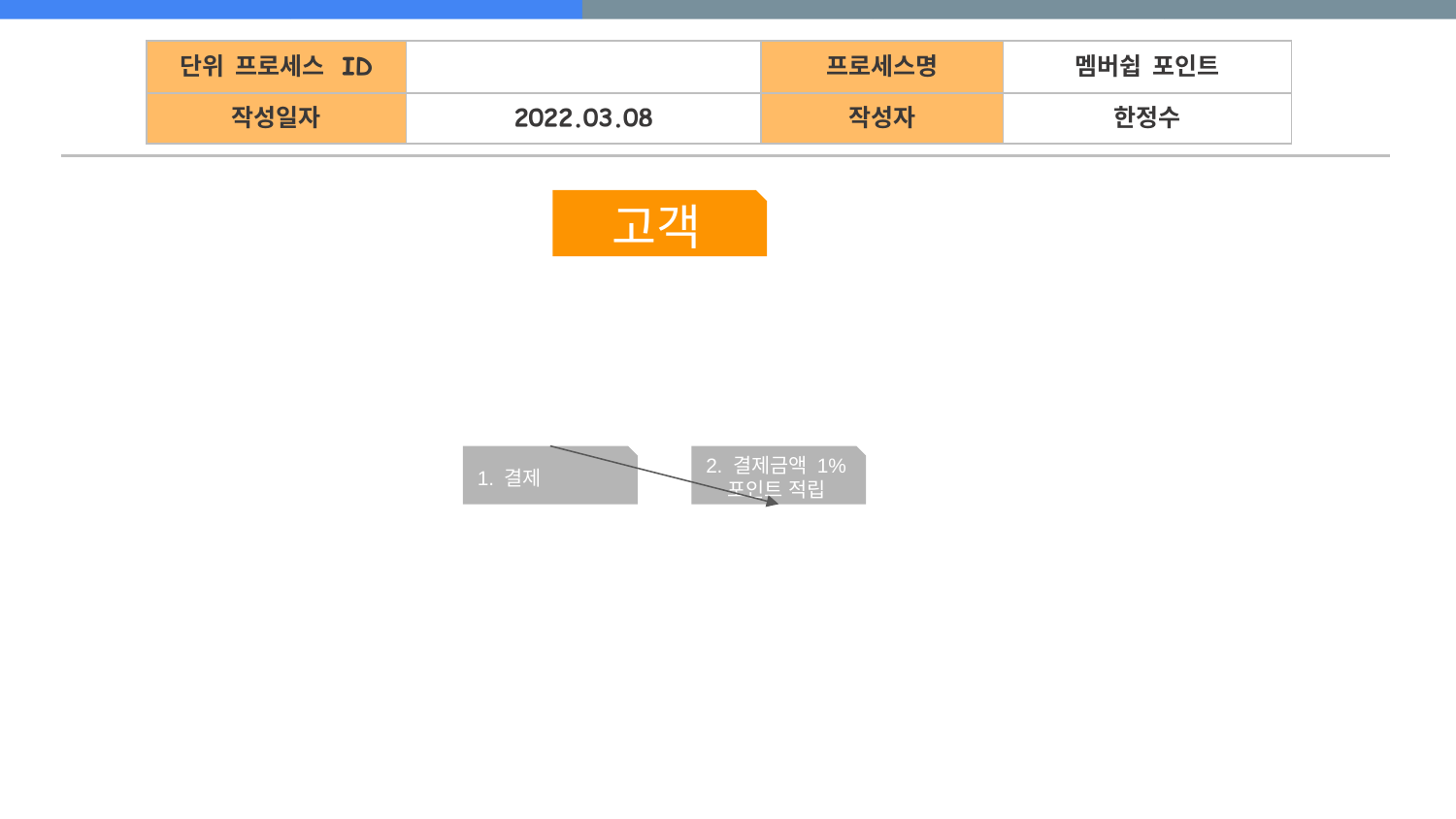

| 단위 프로세스 ID |  | 프로세스명 | 멤버쉽 포인트 |
| --- | --- | --- | --- |
| 작성일자 | 2022.03.08 | 작성자 | 한정수 |
고객
1. 결제
2. 결제금액 1%
포인트 적립